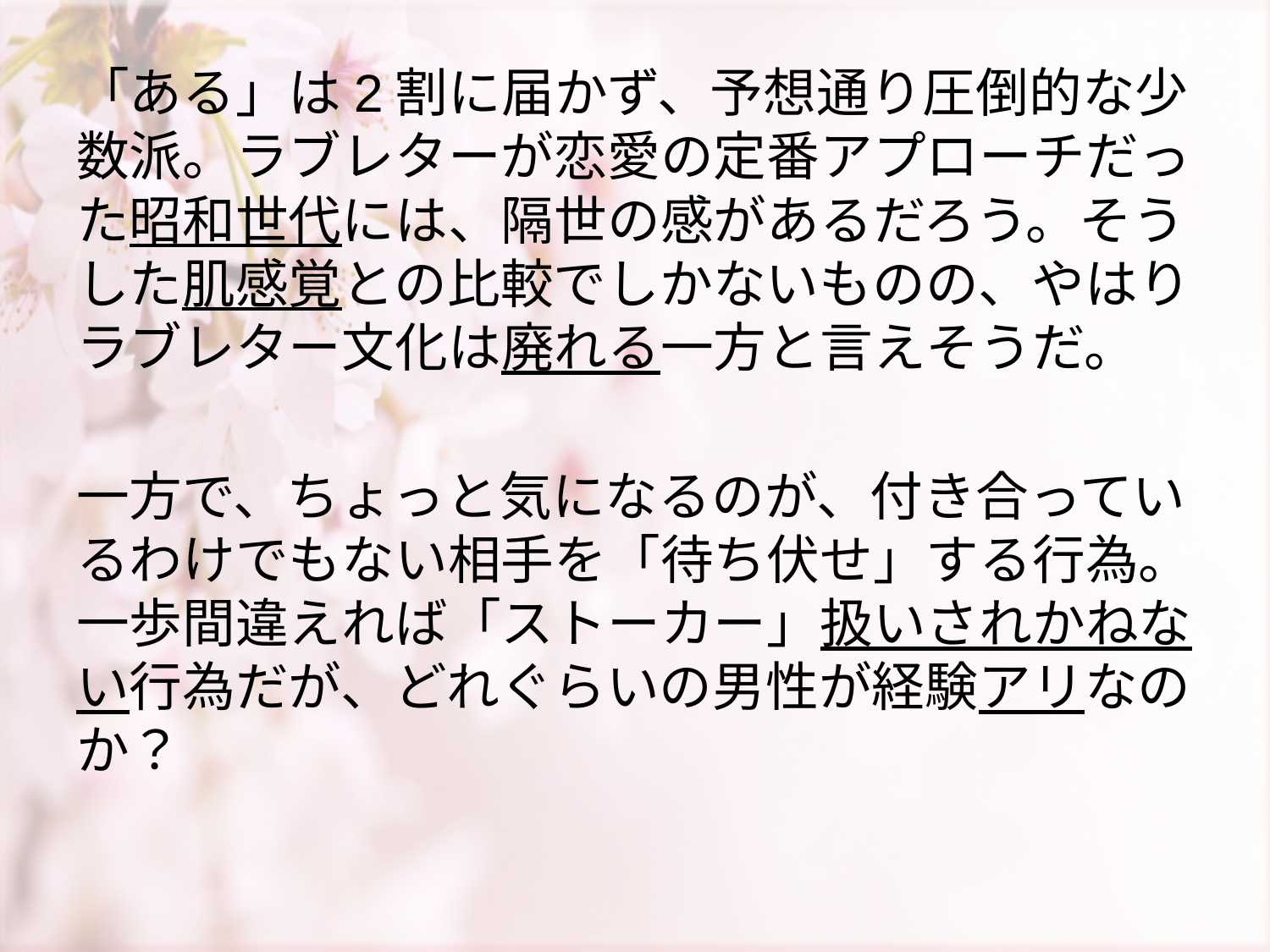

「ある」は2割に届かず、予想通り圧倒的な少数派。ラブレターが恋愛の定番アプローチだった昭和世代には、隔世の感があるだろう。そうした肌感覚との比較でしかないものの、やはりラブレター文化は廃れる一方と言えそうだ。

一方で、ちょっと気になるのが、付き合っているわけでもない相手を「待ち伏せ」する行為。一歩間違えれば「ストーカー」扱いされかねない行為だが、どれぐらいの男性が経験アリなのか？